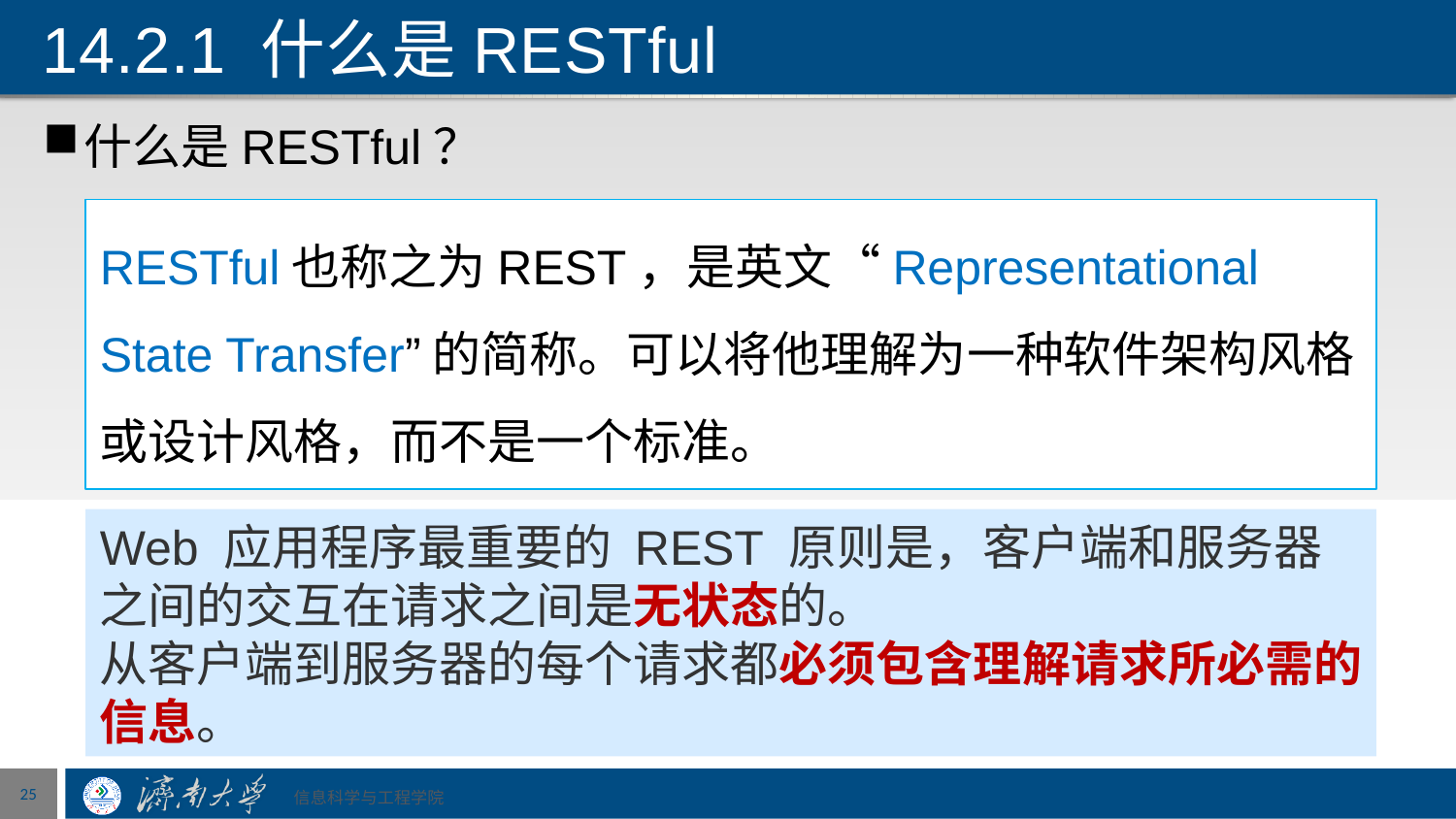

# 14.2.1 什么是RESTful

什么是RESTful？

RESTful也称之为REST，是英文“Representational State Transfer”的简称。可以将他理解为一种软件架构风格或设计风格，而不是一个标准。
Web 应用程序最重要的 REST 原则是，客户端和服务器之间的交互在请求之间是无状态的。
从客户端到服务器的每个请求都必须包含理解请求所必需的信息。